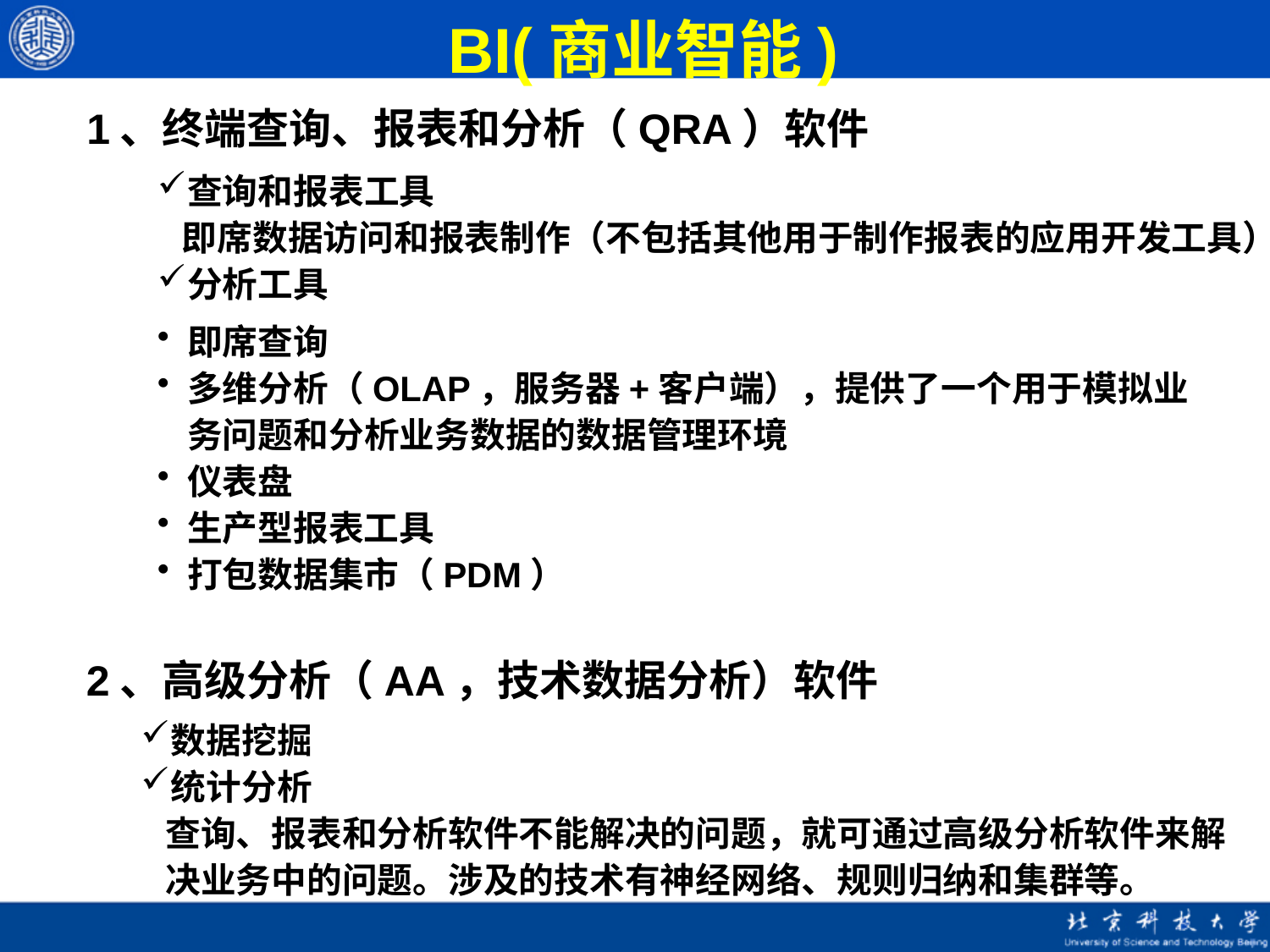

# BI(商业智能)
1、终端查询、报表和分析（QRA）软件

查询和报表工具
  即席数据访问和报表制作（不包括其他用于制作报表的应用开发工具）
分析工具
即席查询
多维分析（OLAP，服务器+客户端），提供了一个用于模拟业务问题和分析业务数据的数据管理环境
仪表盘
生产型报表工具
打包数据集市（PDM）
2、高级分析（AA，技术数据分析）软件
数据挖掘
统计分析
  查询、报表和分析软件不能解决的问题，就可通过高级分析软件来解
  决业务中的问题。涉及的技术有神经网络、规则归纳和集群等。